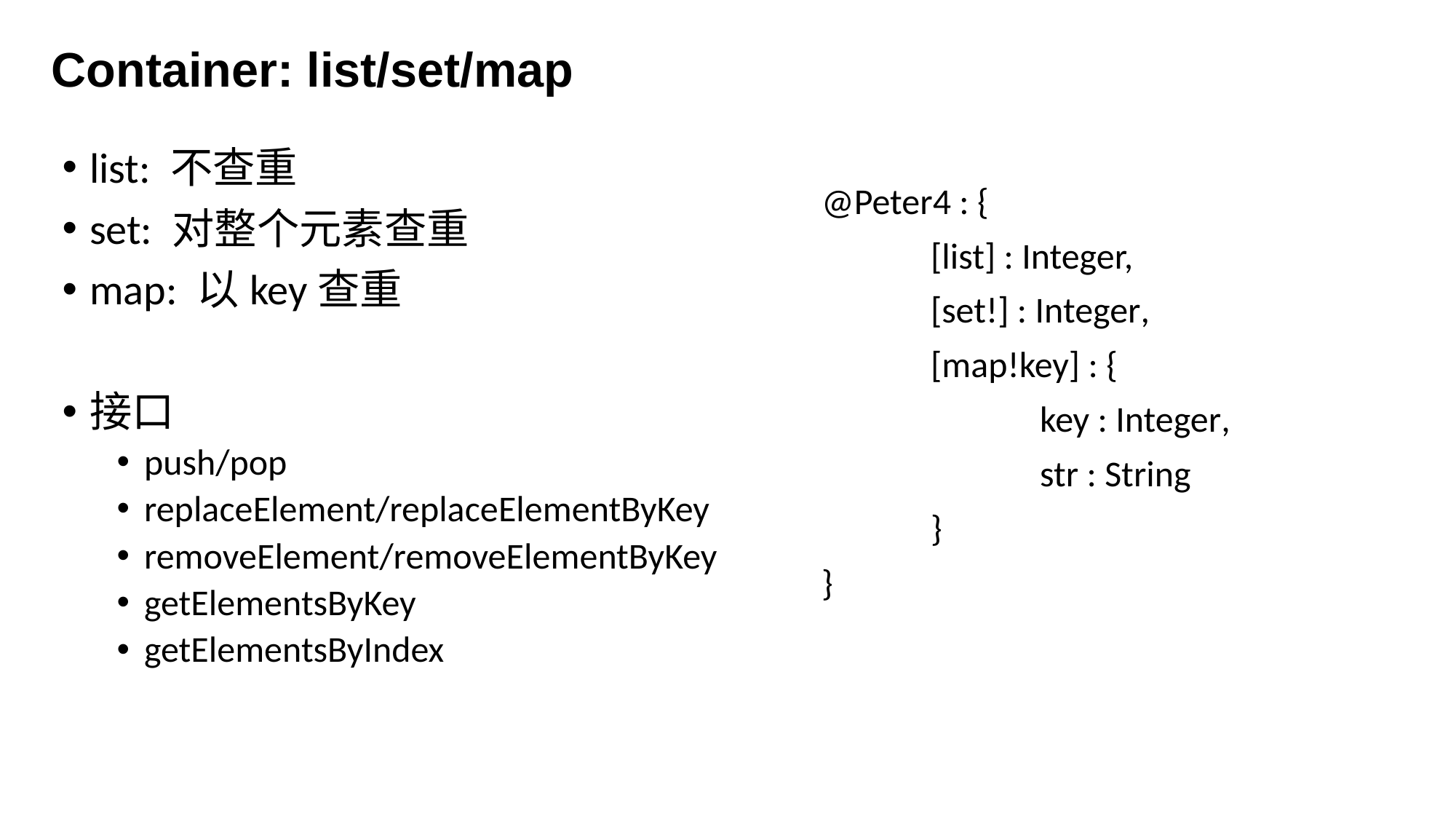

Container: list/set/map
list: 不查重
set: 对整个元素查重
map: 以key查重

接口
push/pop
replaceElement/replaceElementByKey
removeElement/removeElementByKey
getElementsByKey
getElementsByIndex
@Peter4 : {
	[list] : Integer,
	[set!] : Integer,
	[map!key] : {
  		key : Integer,
		str : String
	}
}